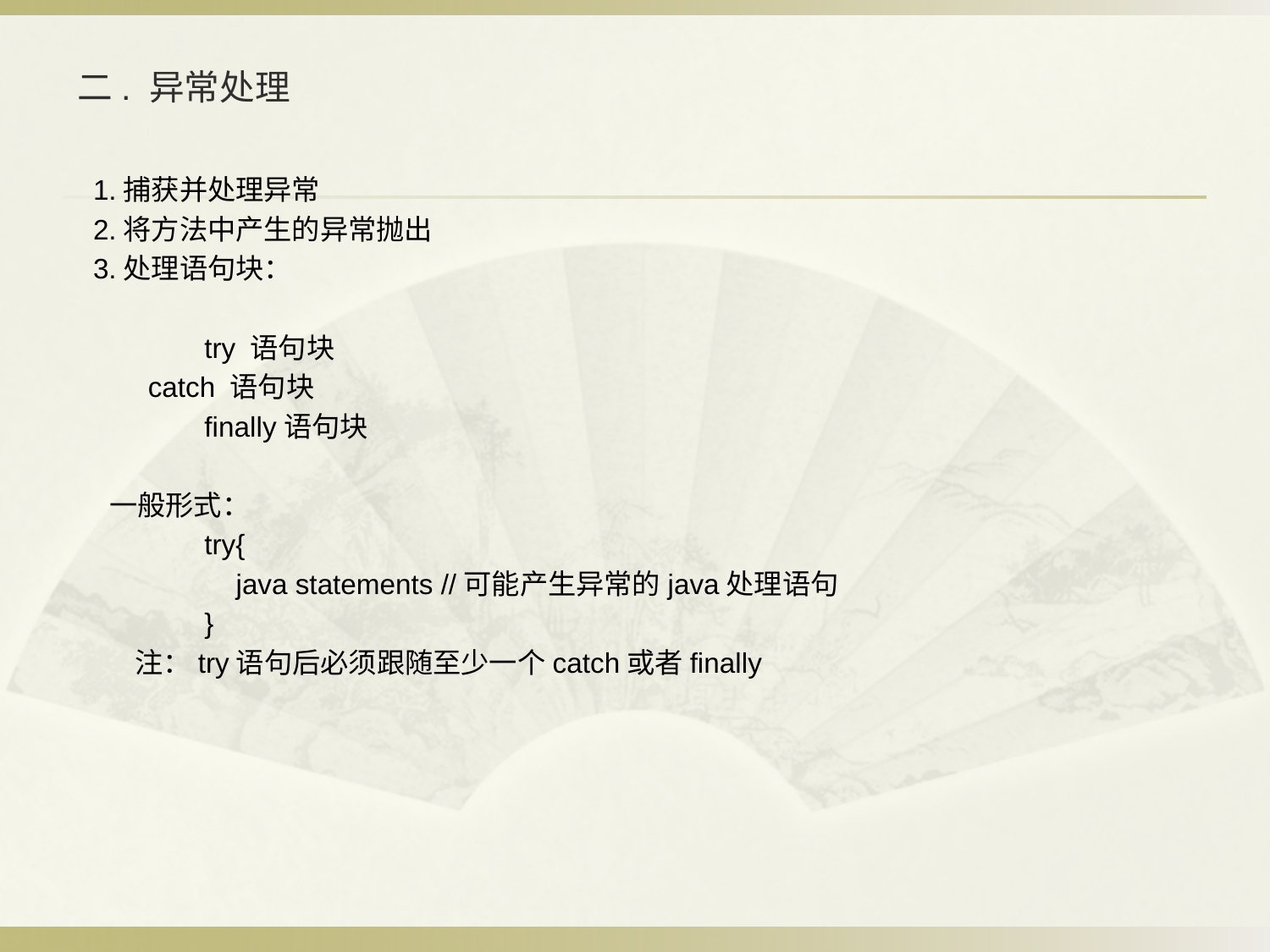

# 二. 异常处理
  1.捕获并处理异常
  2.将方法中产生的异常抛出
  3.处理语句块：

	try 语句块
         catch 语句块
	finally语句块

    一般形式：
	try{
	    java statements //可能产生异常的java处理语句
	}
        注：try语句后必须跟随至少一个catch或者finally